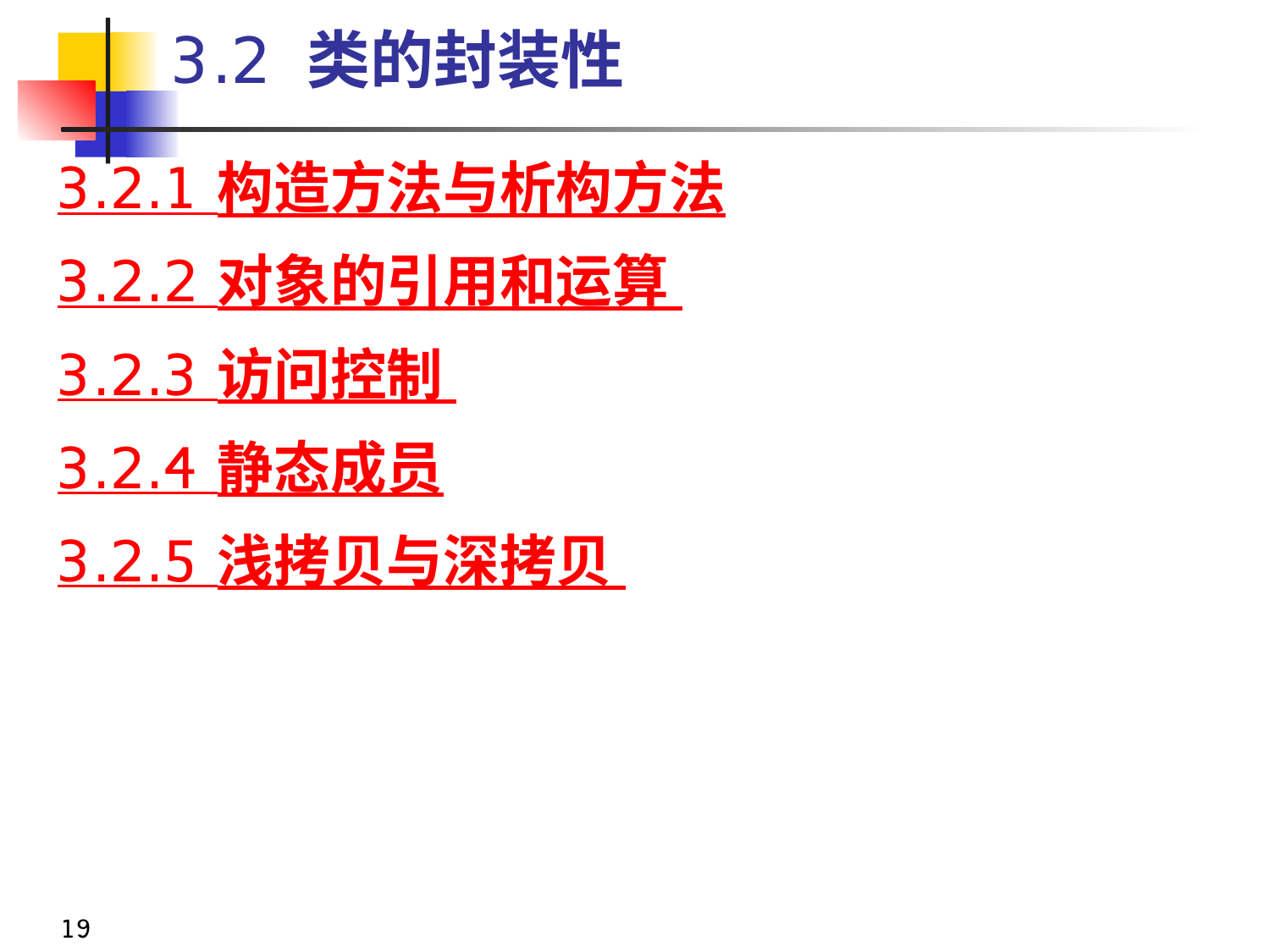

# 3.2 类的封装性
3.2.1 构造方法与析构方法
3.2.2 对象的引用和运算
3.2.3 访问控制
3.2.4 静态成员
3.2.5 浅拷贝与深拷贝

19